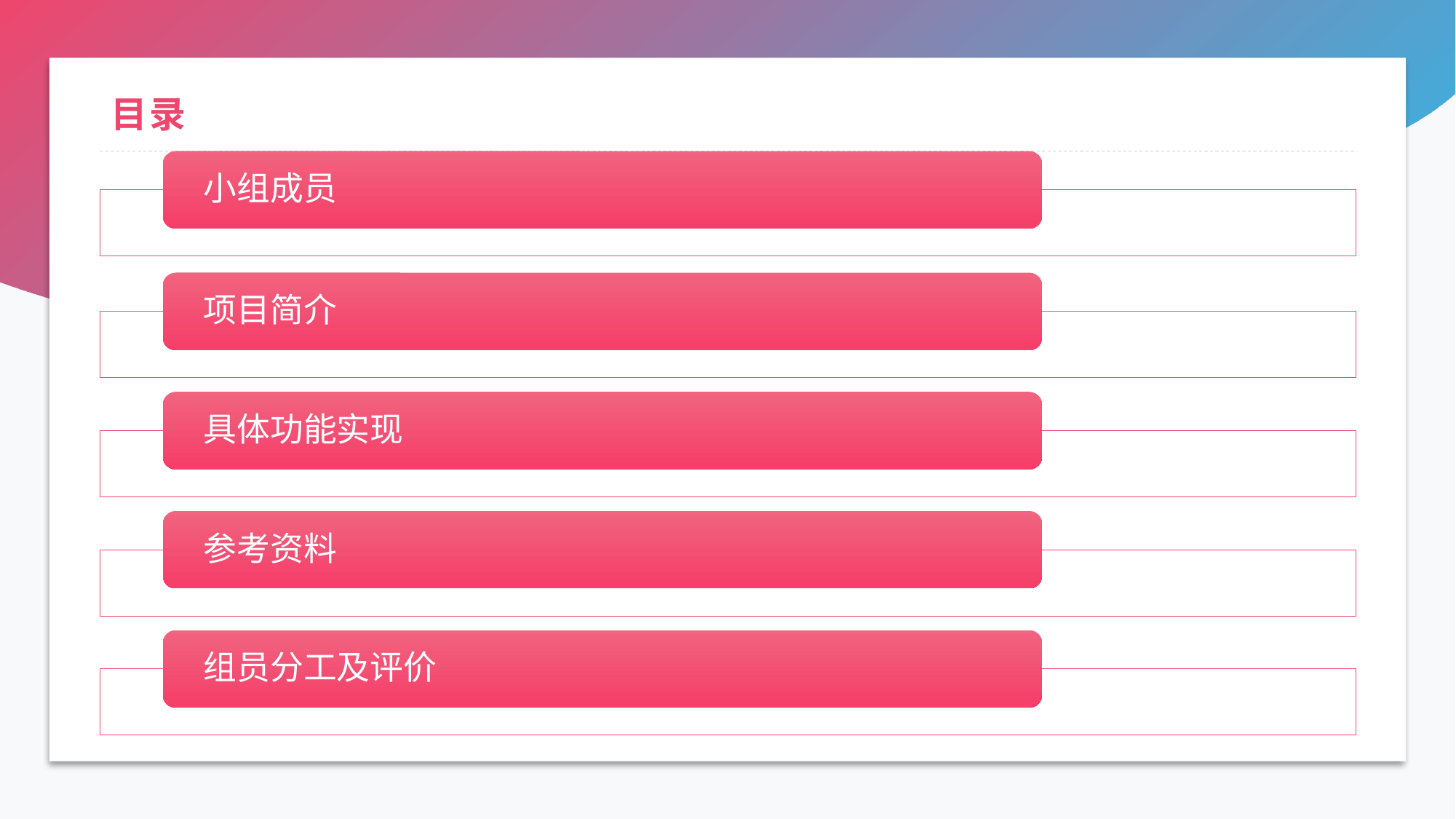

# 目录
小组成员
项目简介
具体功能实现
参考资料
组员分工及评价